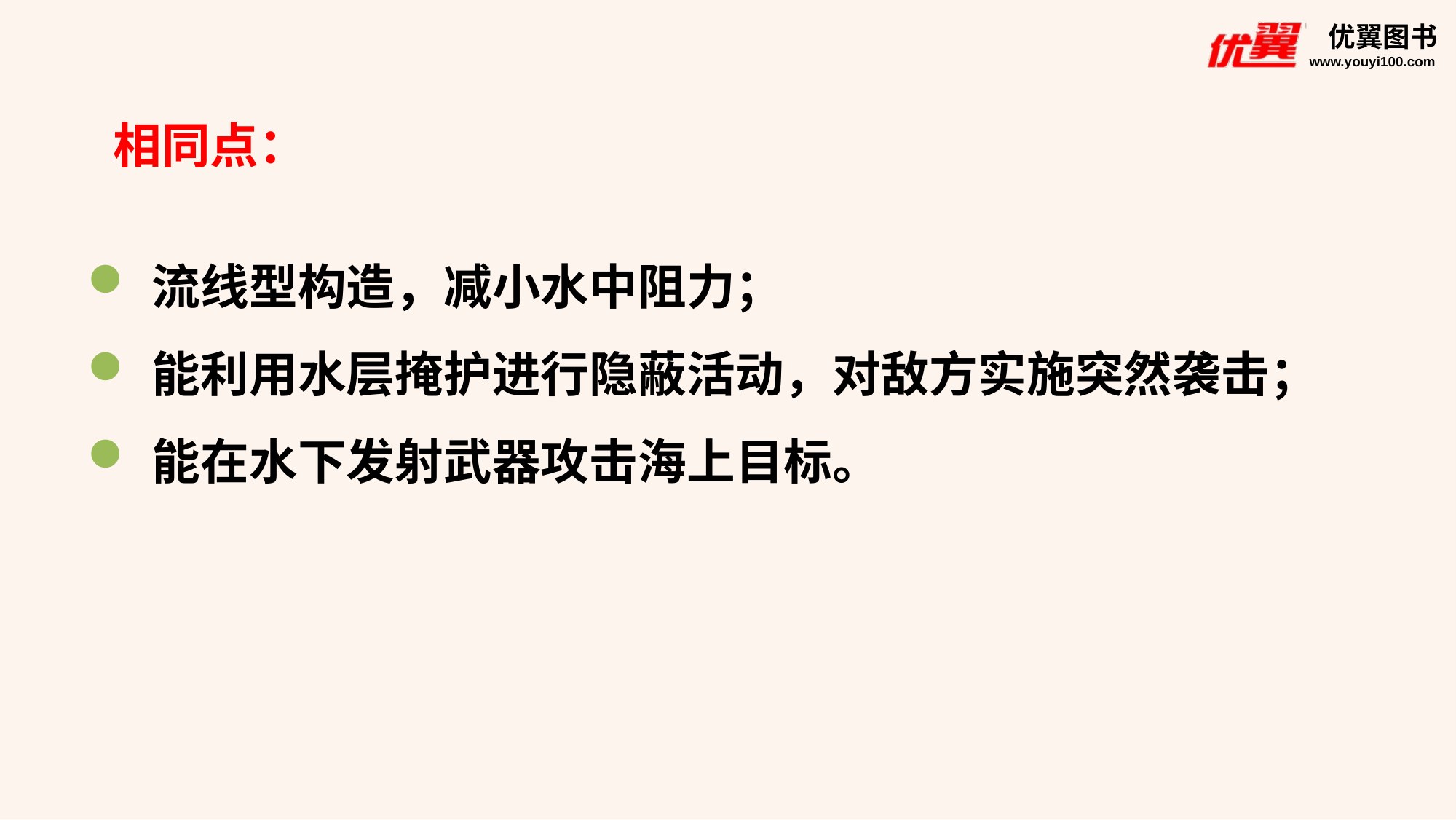

相同点：
流线型构造，减小水中阻力；
能利用水层掩护进行隐蔽活动，对敌方实施突然袭击；
能在水下发射武器攻击海上目标。